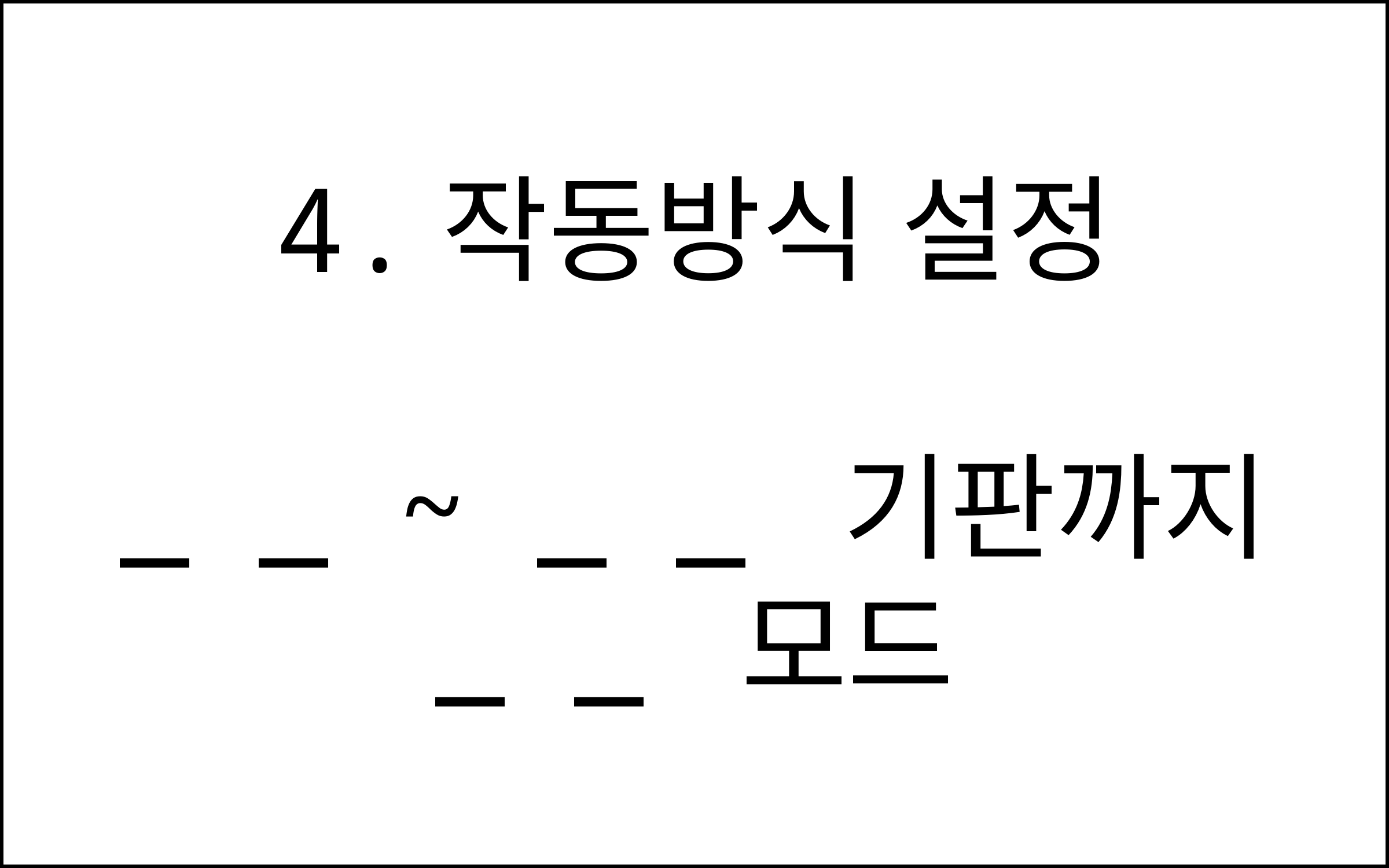

4.작동방식 설정

_ _ ~ _ _ 기판까지
_ _ 모드